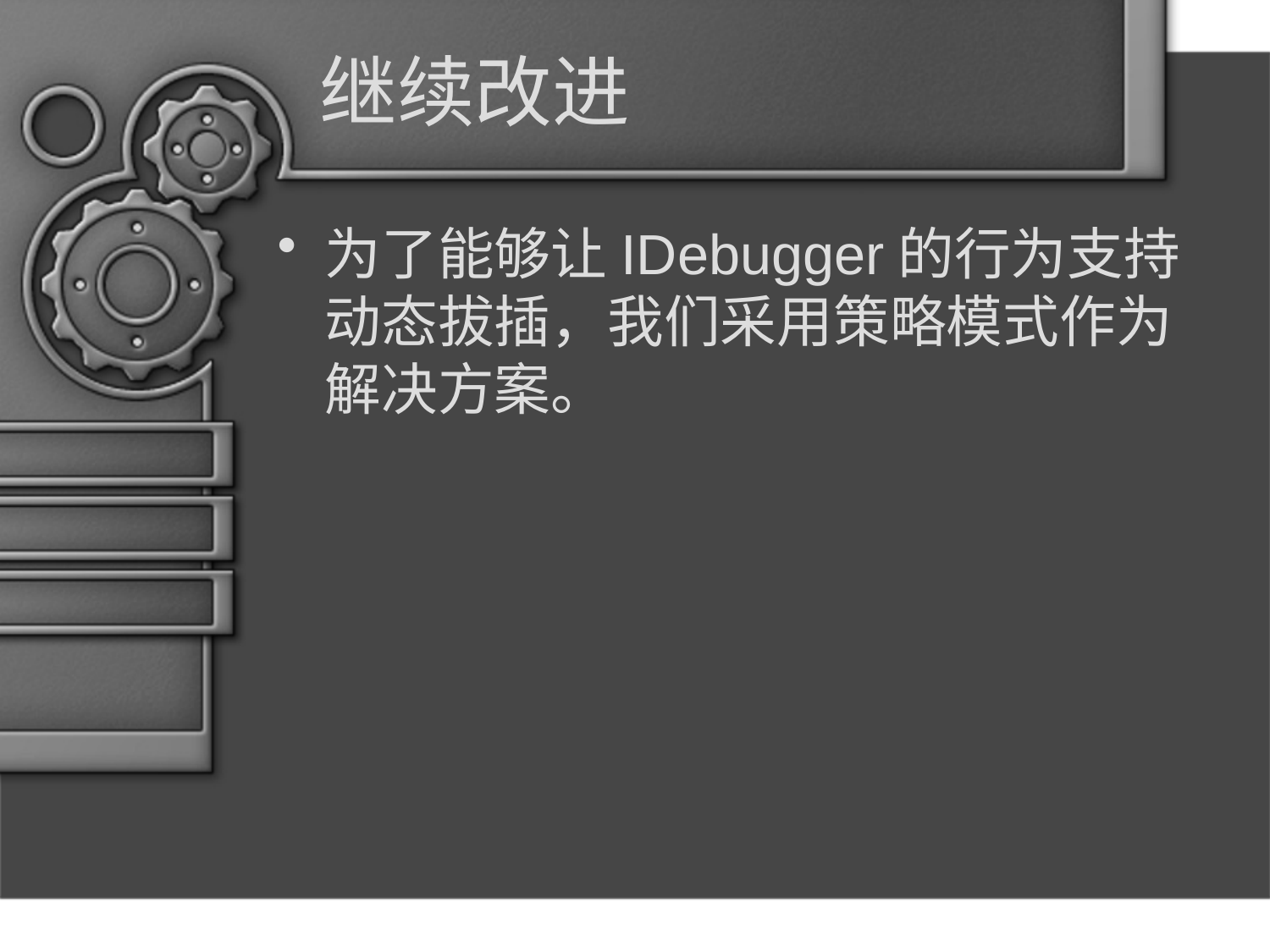

# 继续改进
为了能够让IDebugger的行为支持动态拔插，我们采用策略模式作为解决方案。